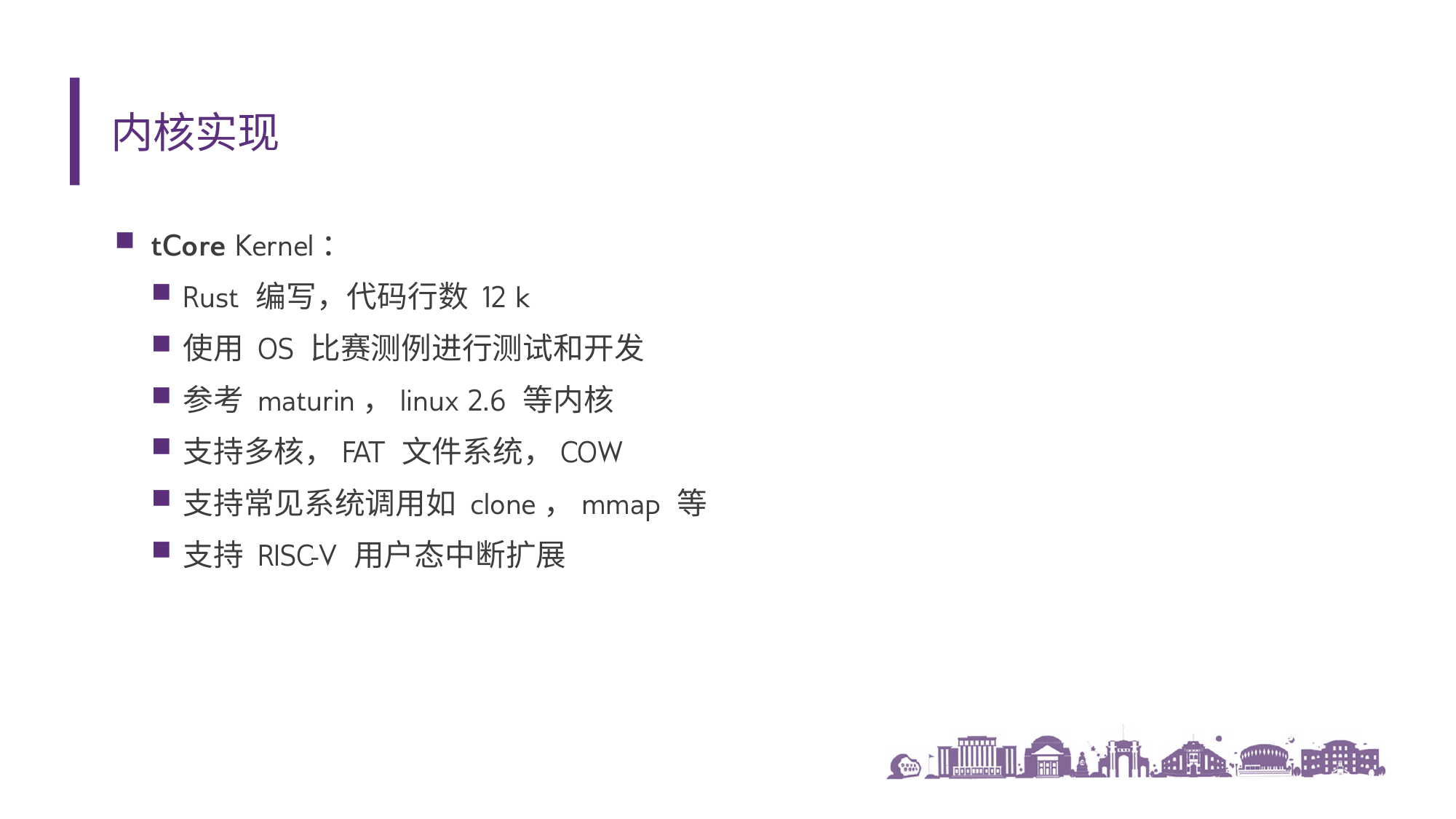

# 内核实现
tCore Kernel：
Rust 编写，代码行数 12 k
使用 OS 比赛测例进行测试和开发
参考 maturin，linux 2.6 等内核
支持多核，FAT 文件系统，COW
支持常见系统调用如 clone，mmap 等
支持 RISC-V 用户态中断扩展